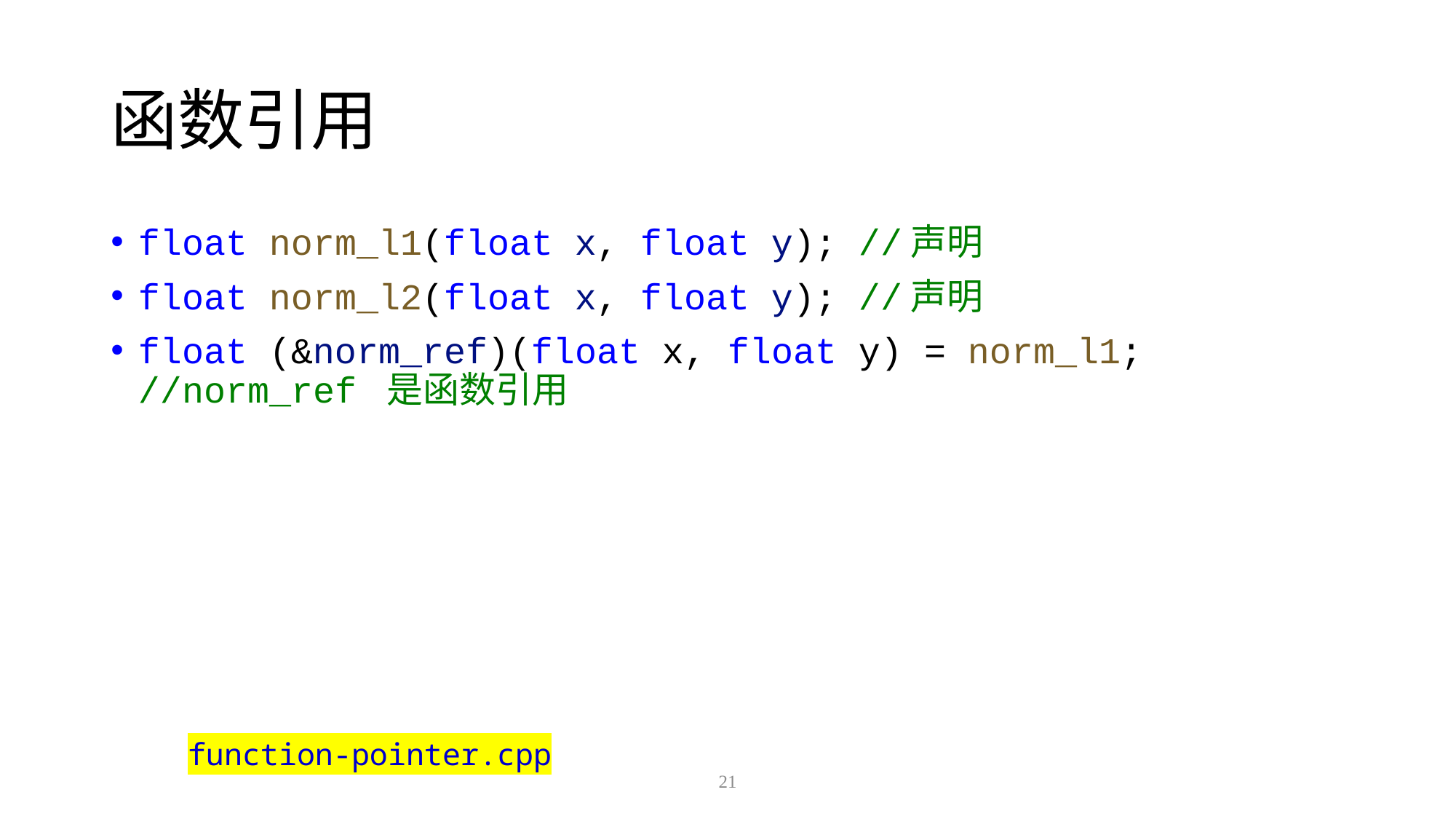

# 函数引用
float norm_l1(float x, float y); //声明
float norm_l2(float x, float y); //声明
float (&norm_ref)(float x, float y) = norm_l1; //norm_ref 是函数引用

function-pointer.cpp
21